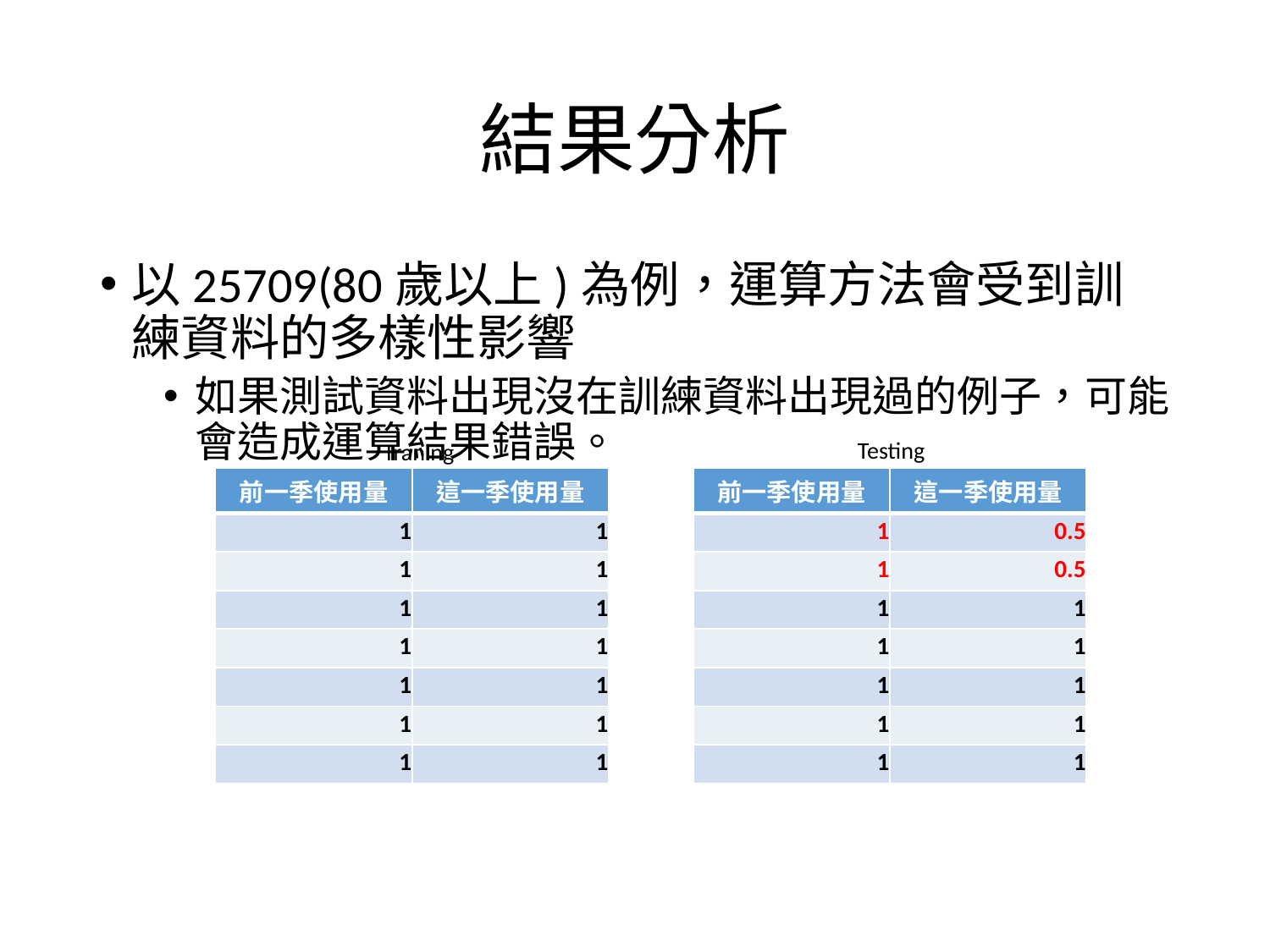

# 結果分析
以25709(80歲以上)為例，運算方法會受到訓練資料的多樣性影響
如果測試資料出現沒在訓練資料出現過的例子，可能會造成運算結果錯誤。
Testing
Traning
| 前一季使用量 | 這一季使用量 |
| --- | --- |
| 1 | 1 |
| 1 | 1 |
| 1 | 1 |
| 1 | 1 |
| 1 | 1 |
| 1 | 1 |
| 1 | 1 |
| 前一季使用量 | 這一季使用量 |
| --- | --- |
| 1 | 0.5 |
| 1 | 0.5 |
| 1 | 1 |
| 1 | 1 |
| 1 | 1 |
| 1 | 1 |
| 1 | 1 |